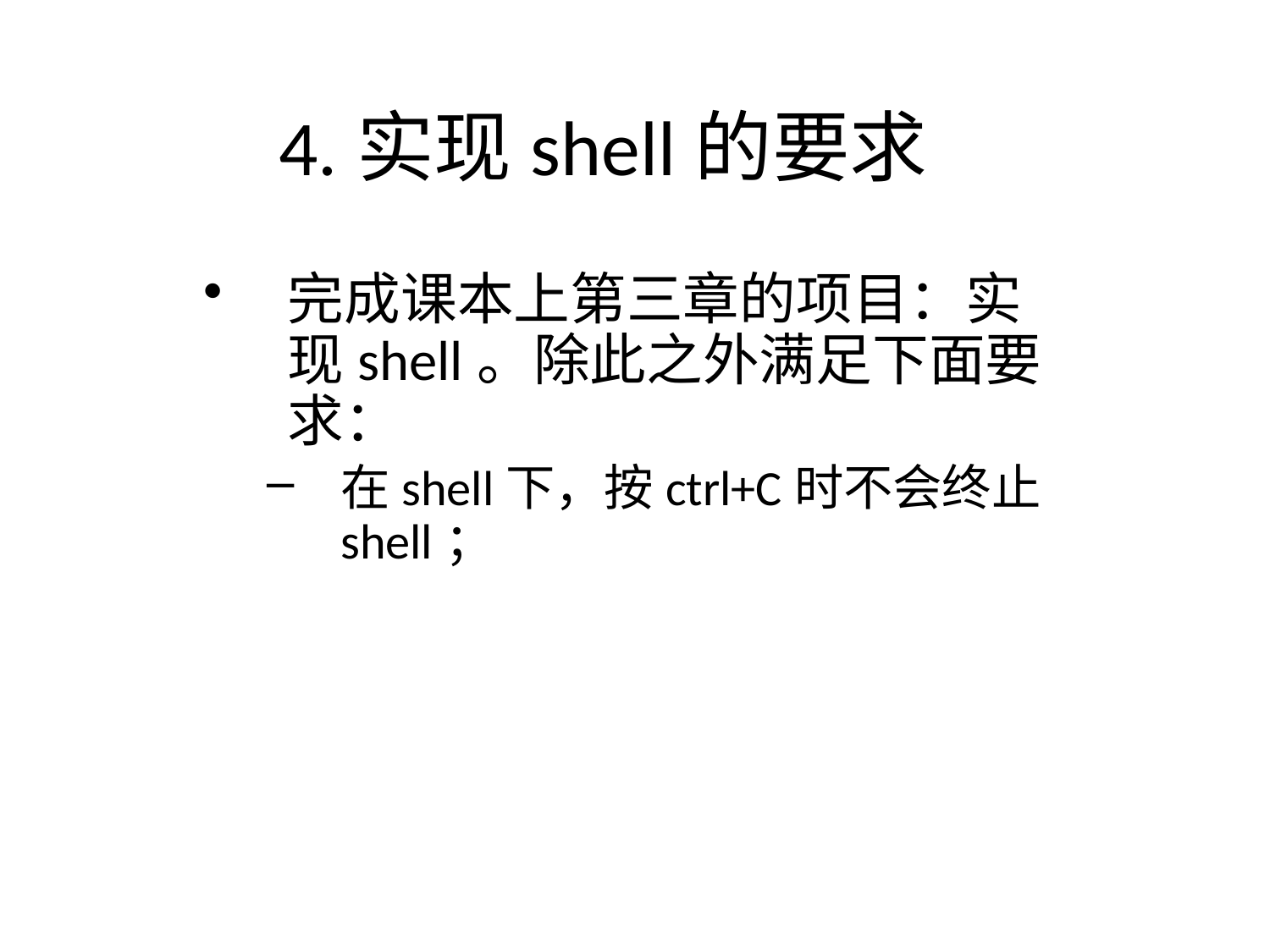

# 4.实现shell的要求
完成课本上第三章的项目：实现shell。除此之外满足下面要求：
在shell下，按ctrl+C时不会终止shell；